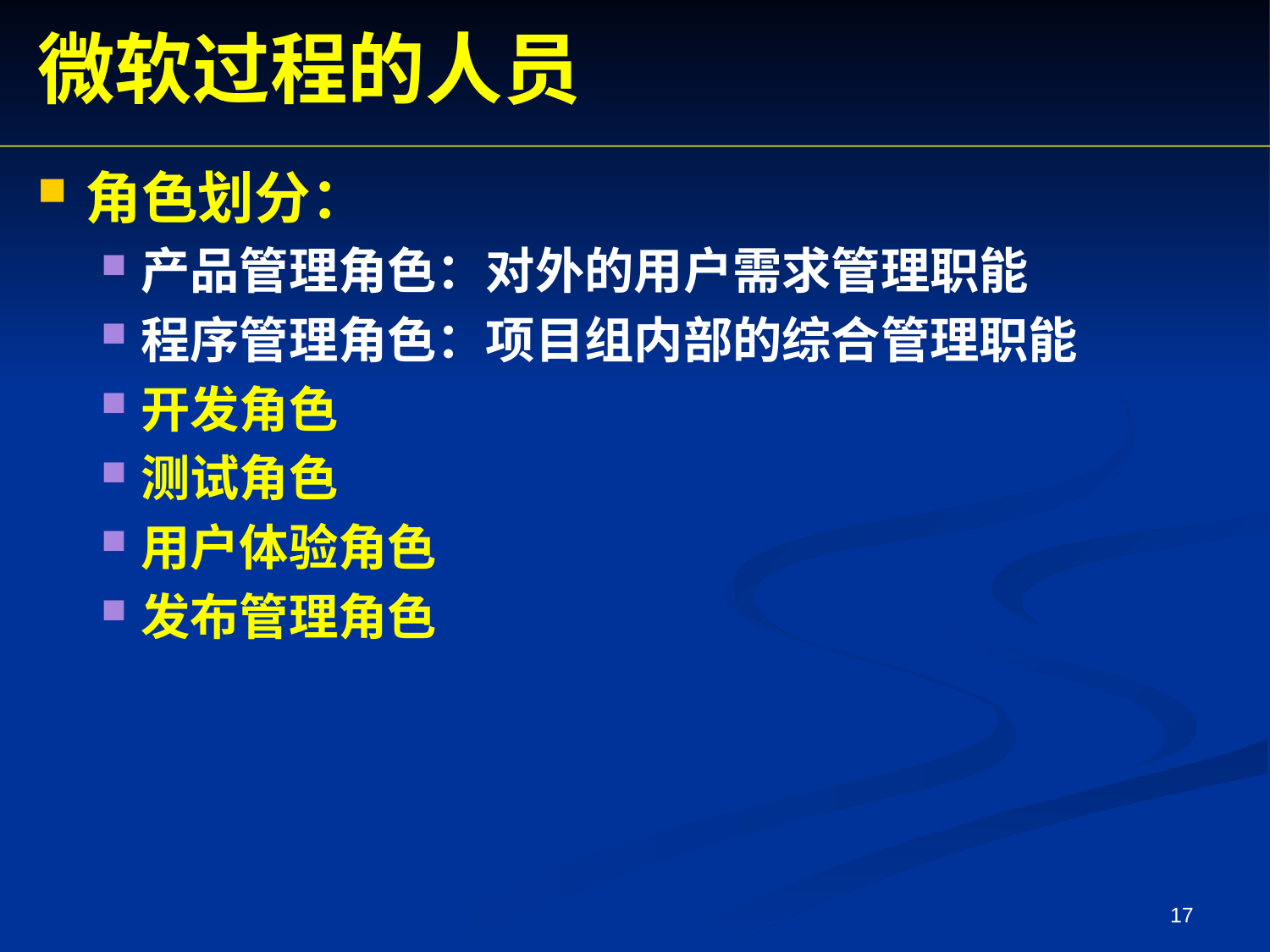

微软过程的人员

角色划分：
产品管理角色：对外的用户需求管理职能
程序管理角色：项目组内部的综合管理职能
开发角色
测试角色
用户体验角色
发布管理角色

17